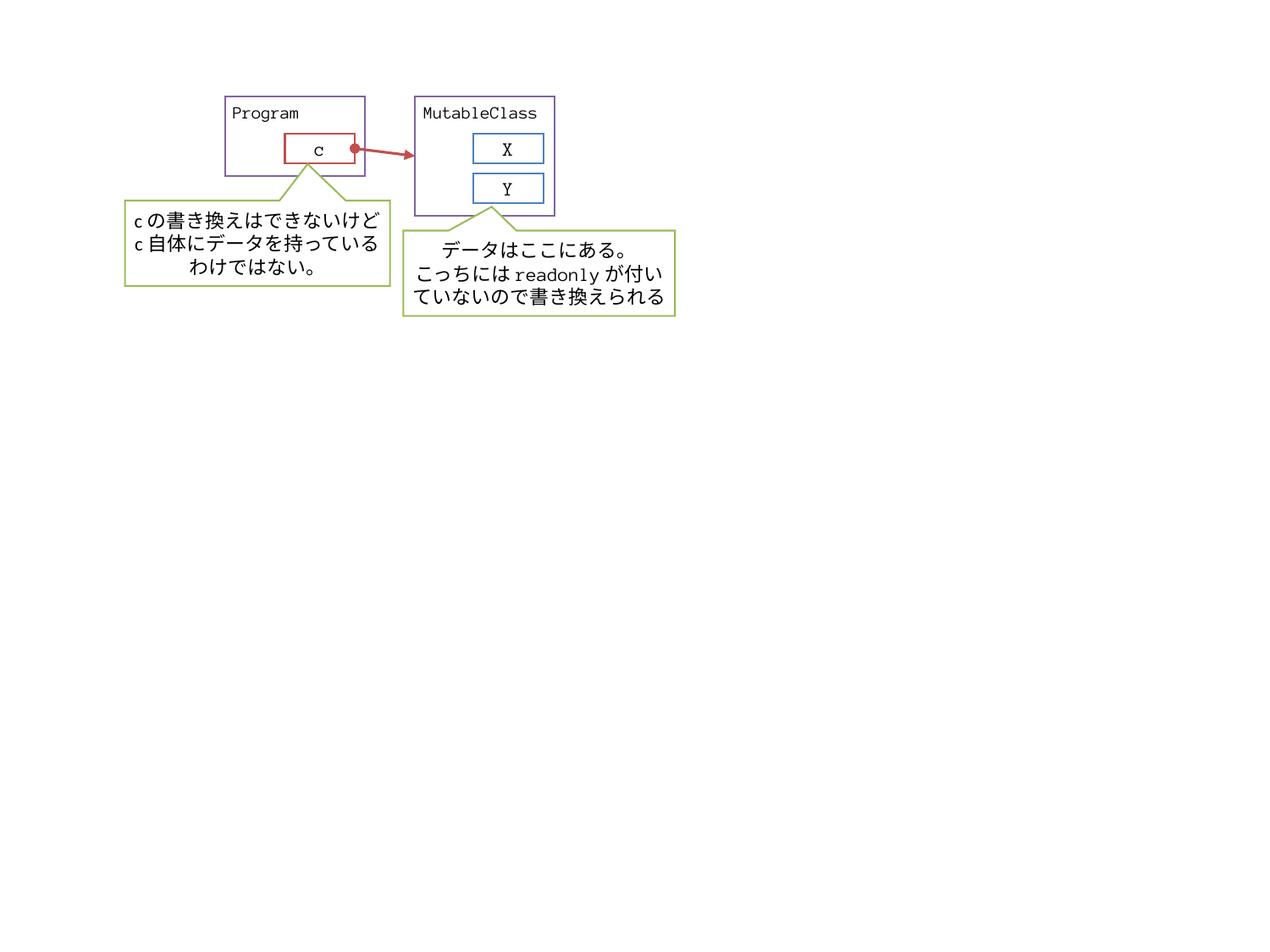

Program

MutableClass
c
X
Y
cの書き換えはできないけど
c自体にデータを持っているわけではない。
データはここにある。
こっちにはreadonlyが付いていないので書き換えられる